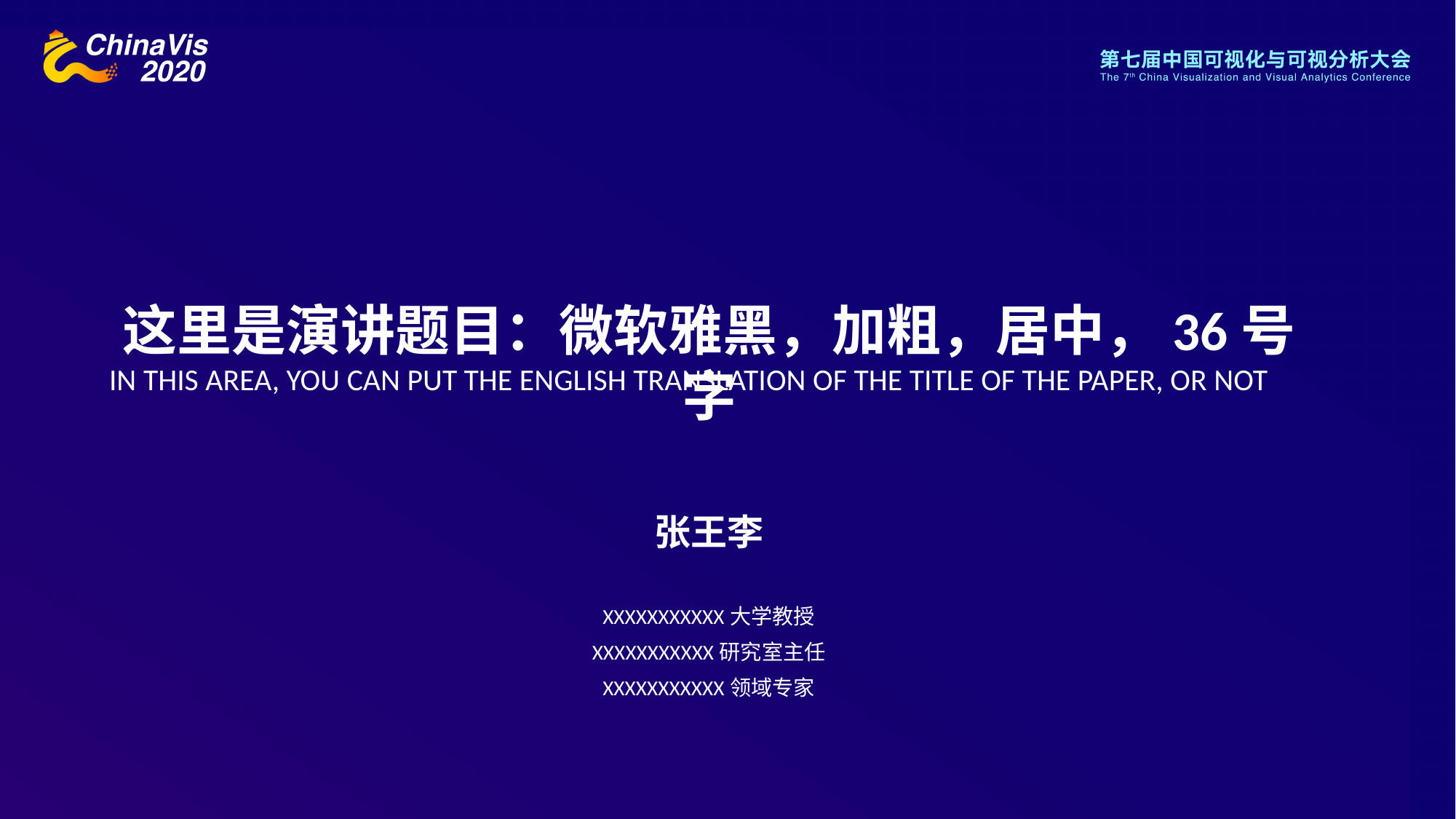

这里是演讲题目：微软雅黑，加粗，居中，36号字
In this area, you can put the English translation of the title of the paper, or not
张王李
XXXXXXXXXXX大学教授
XXXXXXXXXXX研究室主任
XXXXXXXXXXX领域专家